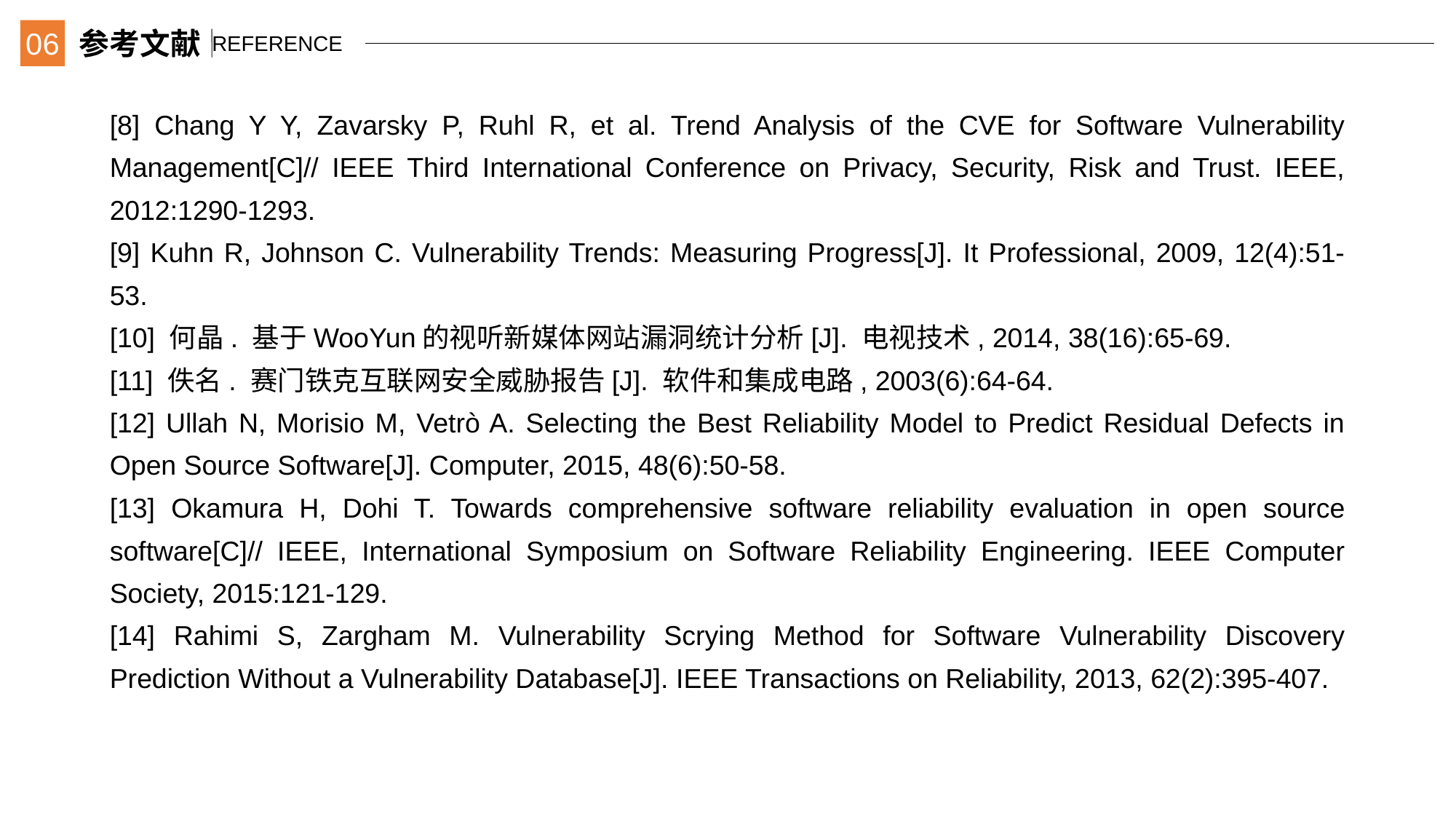

06
参考文献

REFERENCE
[8] Chang Y Y, Zavarsky P, Ruhl R, et al. Trend Analysis of the CVE for Software Vulnerability Management[C]// IEEE Third International Conference on Privacy, Security, Risk and Trust. IEEE, 2012:1290-1293.
[9] Kuhn R, Johnson C. Vulnerability Trends: Measuring Progress[J]. It Professional, 2009, 12(4):51-53.
[10] 何晶. 基于WooYun的视听新媒体网站漏洞统计分析[J]. 电视技术, 2014, 38(16):65-69.
[11] 佚名. 赛门铁克互联网安全威胁报告[J]. 软件和集成电路, 2003(6):64-64.
[12] Ullah N, Morisio M, Vetrò A. Selecting the Best Reliability Model to Predict Residual Defects in Open Source Software[J]. Computer, 2015, 48(6):50-58.
[13] Okamura H, Dohi T. Towards comprehensive software reliability evaluation in open source software[C]// IEEE, International Symposium on Software Reliability Engineering. IEEE Computer Society, 2015:121-129.
[14] Rahimi S, Zargham M. Vulnerability Scrying Method for Software Vulnerability Discovery Prediction Without a Vulnerability Database[J]. IEEE Transactions on Reliability, 2013, 62(2):395-407.